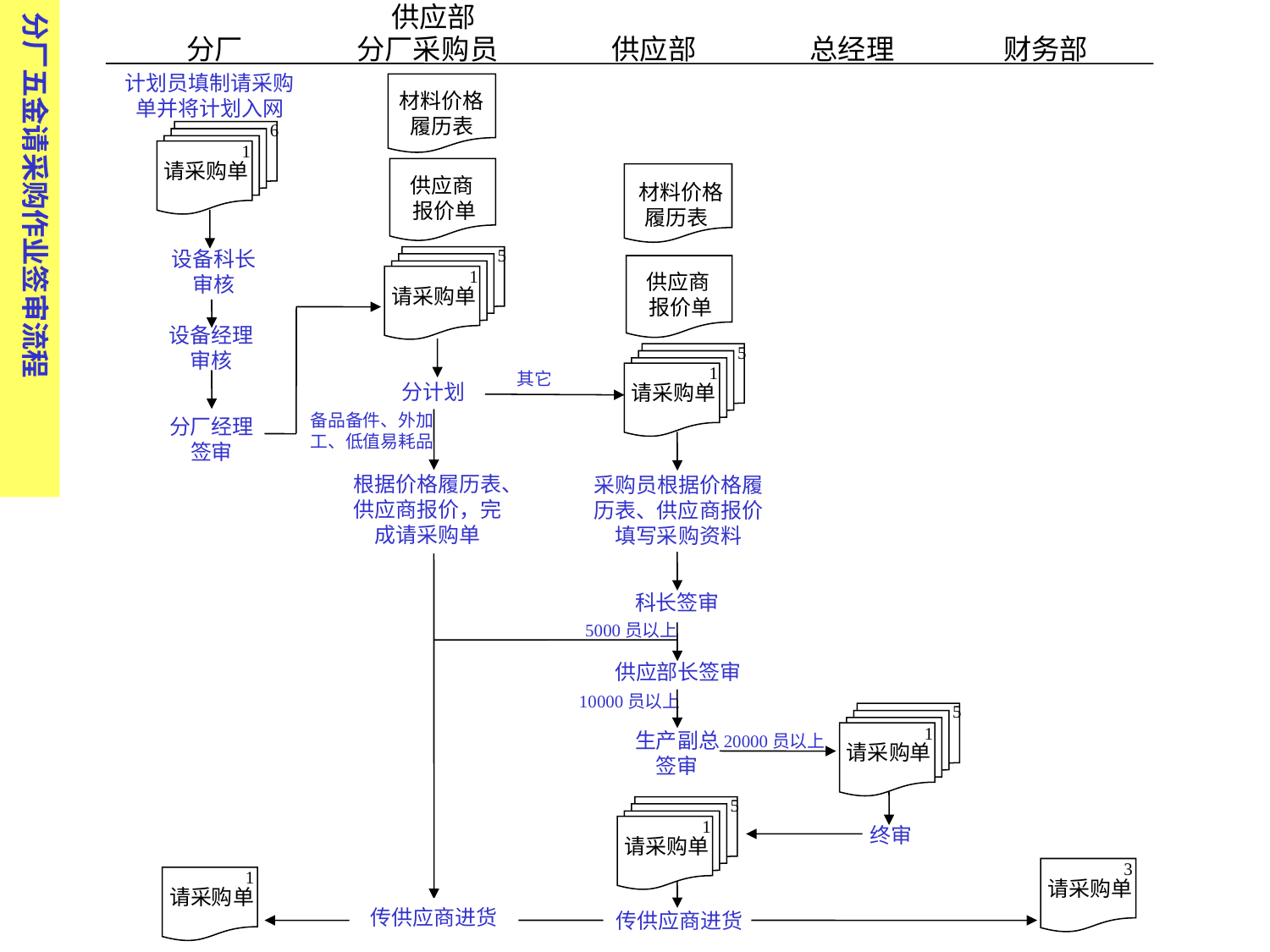

分厂五金请采购作业签审流程
供应部
  分厂                  分厂采购员                  供应部                  总经理                 财务部
计划员填制请采购单并将计划入网

材料价格履历表
6

1

请采购单

供应商  报价单
 材料价格履历表

5
设备科长审核

1

供应商  报价单

请采购单

设备经理审核
5

1

其它

分计划
请采购单

备品备件、外加工、低值易耗品
分厂经理签审

根据价格履历表、供应商报价，完成请采购单
采购员根据价格履历表、供应商报价填写采购资料

科长签审
5000员以上

供应部长签审
10000员以上

5

1

生产副总签审

20000员以上
请采购单

5

1

终审
请采购单

3

1

106
请采购单
请采购单

传供应商进货
传供应商进货